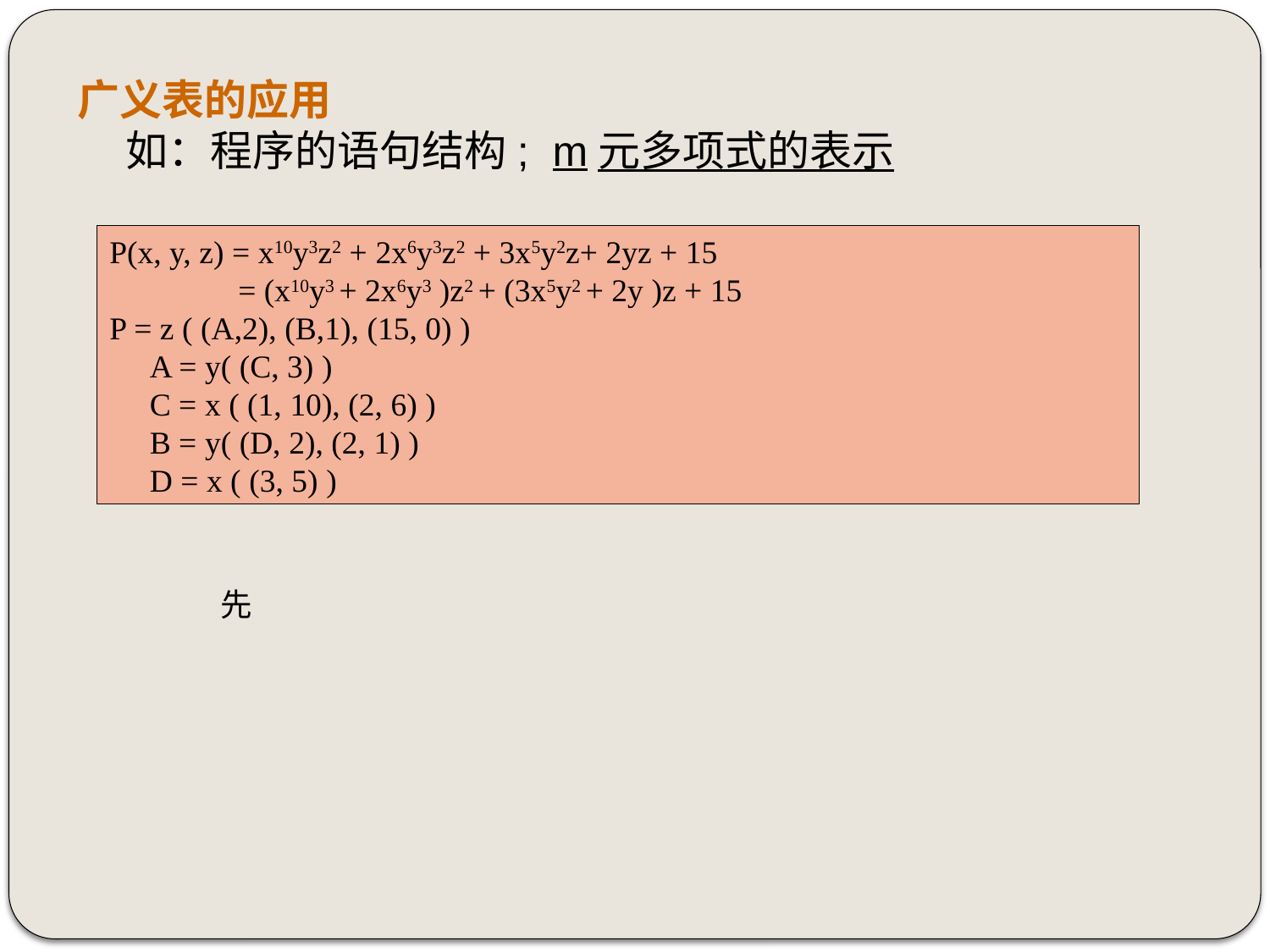

广义表的应用
    如：程序的语句结构;  m元多项式的表示
P(x, y, z) = x10y3z2 + 2x6y3z2 + 3x5y2z+ 2yz + 15
                = (x10y3 + 2x6y3 )z2 + (3x5y2 + 2y )z + 15
P = z ( (A,2), (B,1), (15, 0) )
     A = y( (C, 3) )
     C = x ( (1, 10), (2, 6) )
     B = y( (D, 2), (2, 1) )
     D = x ( (3, 5) )
  先